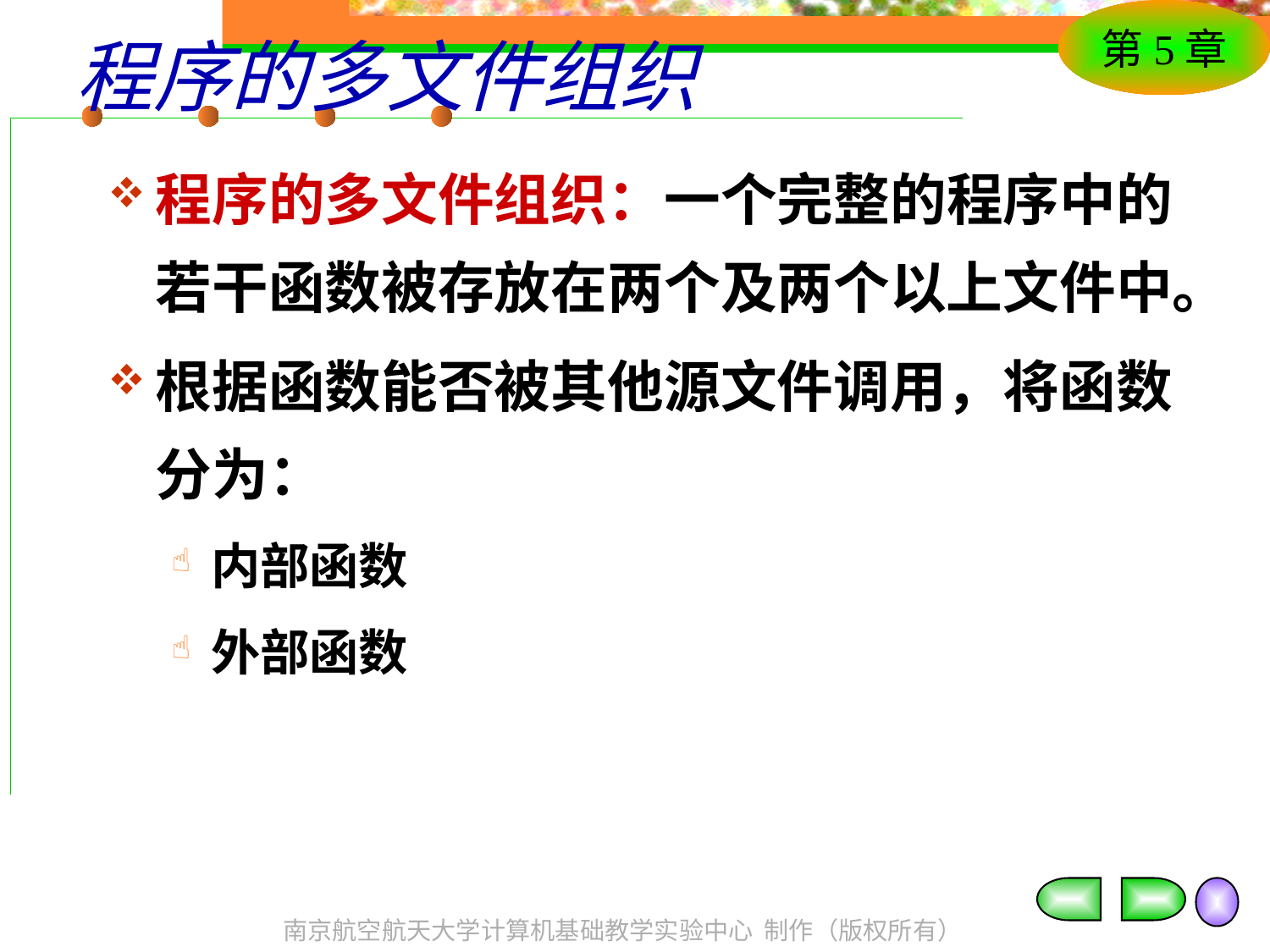

# 程序的多文件组织
程序的多文件组织：一个完整的程序中的若干函数被存放在两个及两个以上文件中。
根据函数能否被其他源文件调用，将函数分为：
内部函数
外部函数